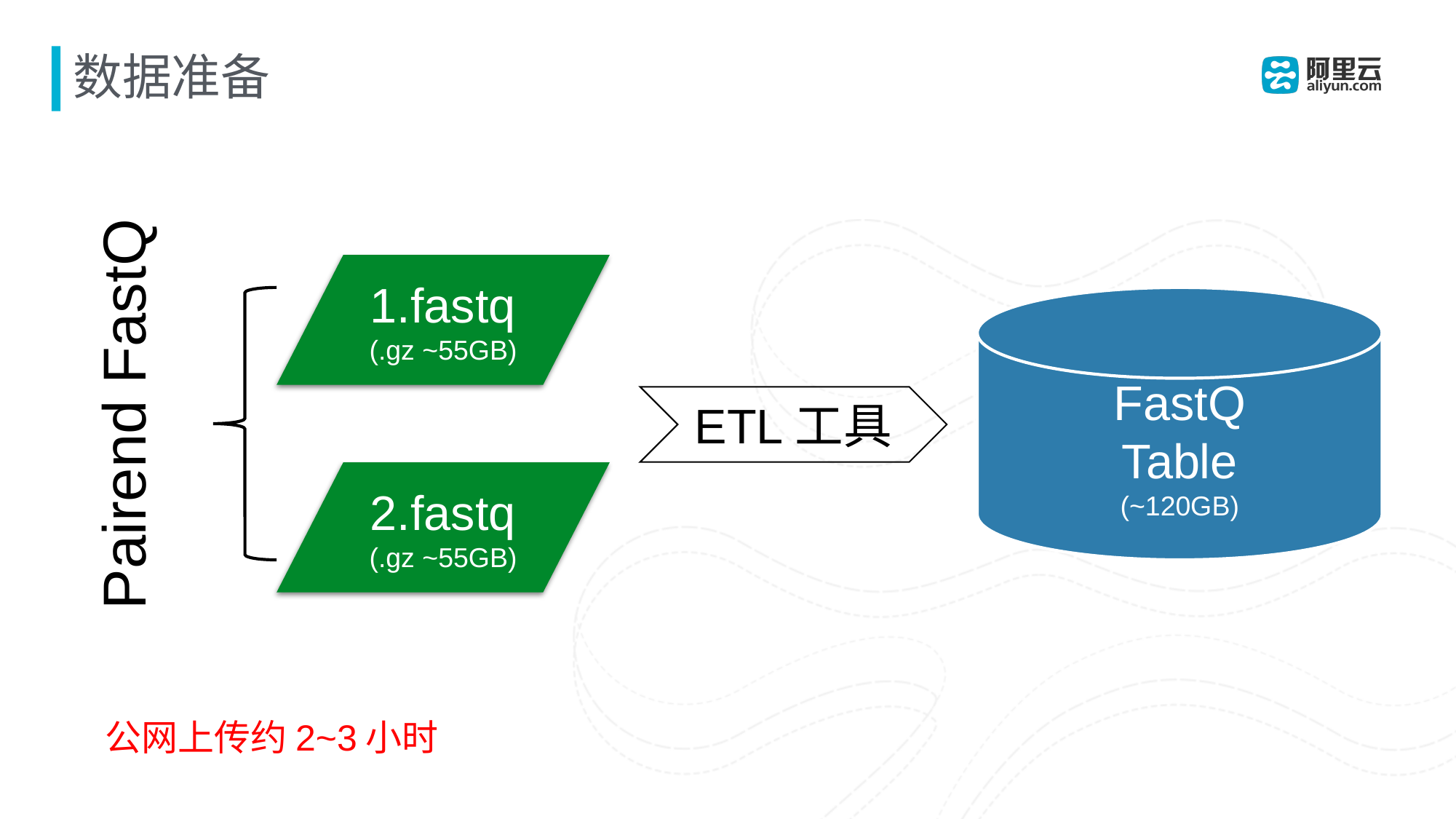

# 数据准备
1.fastq
(.gz ~55GB)

FastQ
Table
(~120GB)
Pairend FastQ
ETL工具
2.fastq
(.gz ~55GB)
公网上传约2~3小时